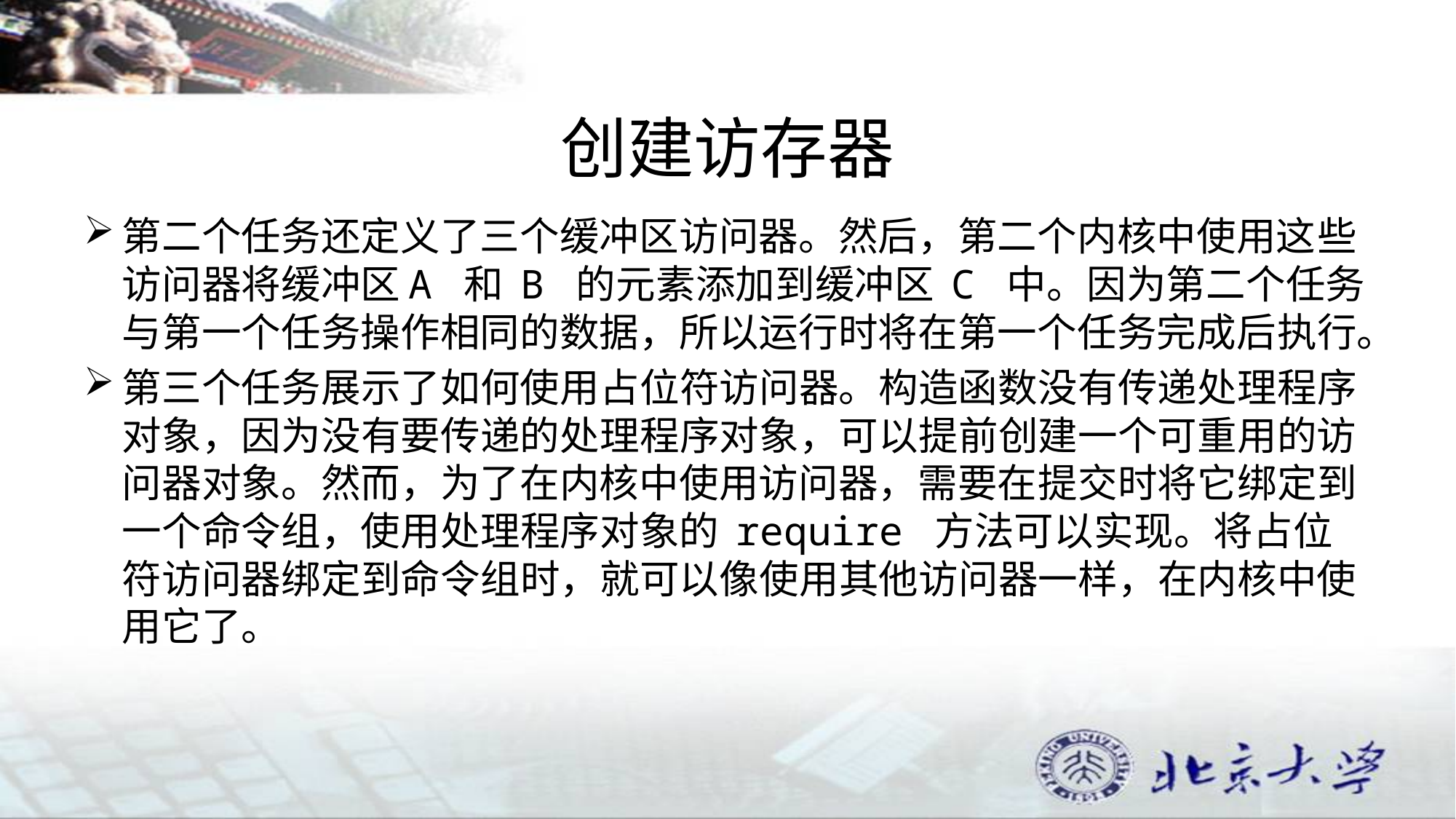

# 创建访存器
第二个任务还定义了三个缓冲区访问器。然后，第二个内核中使用这些访问器将缓冲区A 和 B 的元素添加到缓冲区 C 中。因为第二个任务与第一个任务操作相同的数据，所以运行时将在第一个任务完成后执行。
第三个任务展示了如何使用占位符访问器。构造函数没有传递处理程序对象，因为没有要传递的处理程序对象，可以提前创建一个可重用的访问器对象。然而，为了在内核中使用访问器，需要在提交时将它绑定到一个命令组，使用处理程序对象的 require 方法可以实现。将占位符访问器绑定到命令组时，就可以像使用其他访问器一样，在内核中使用它了。